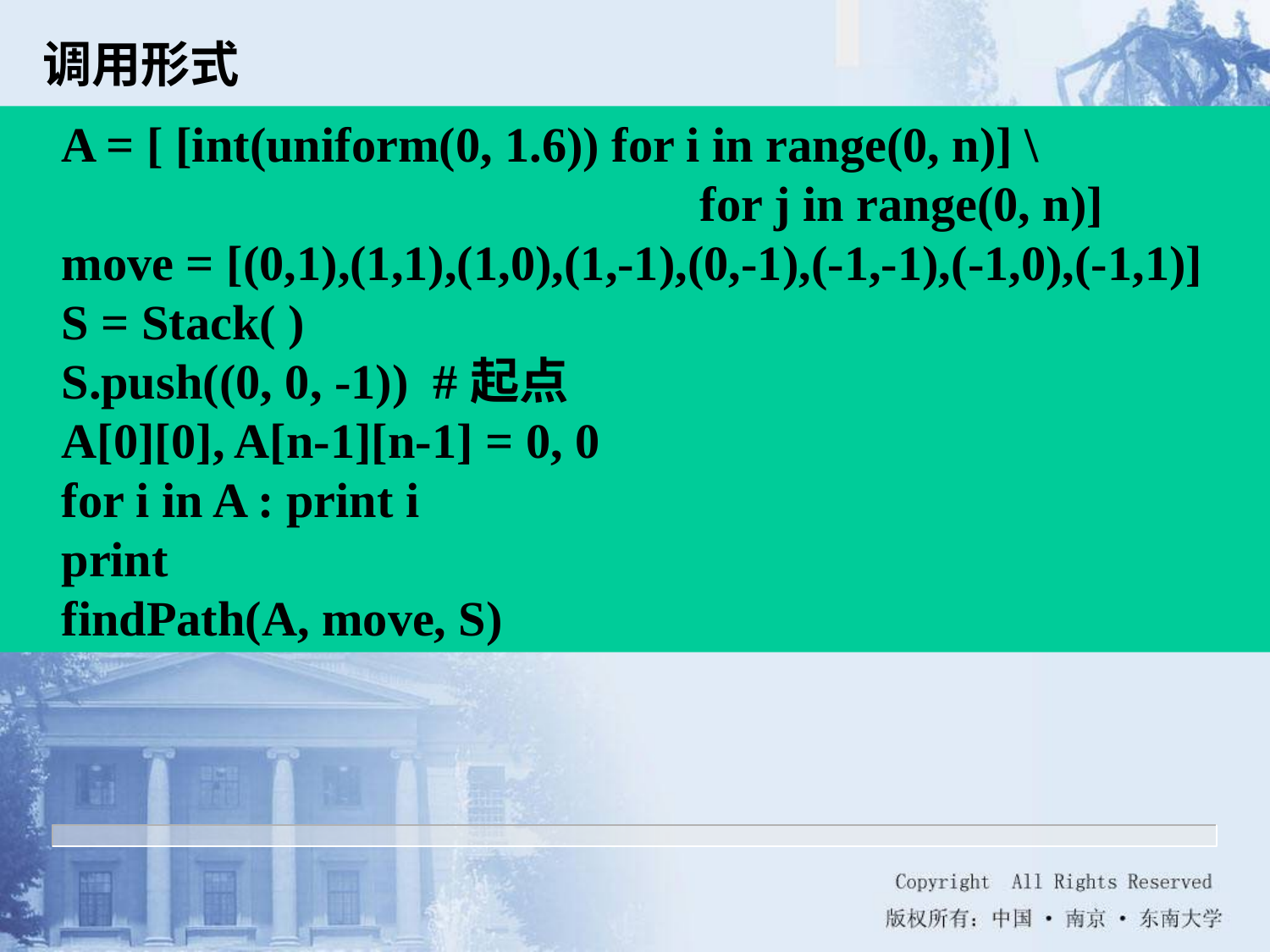

调用形式
    A = [ [int(uniform(0, 1.6)) for i in range(0, n)] \
                                                        for j in range(0, n)]
    move = [(0,1),(1,1),(1,0),(1,-1),(0,-1),(-1,-1),(-1,0),(-1,1)]
    S = Stack( )
    S.push((0, 0, -1))  #起点
    A[0][0], A[n-1][n-1] = 0, 0
    for i in A : print i
    print
    findPath(A, move, S)